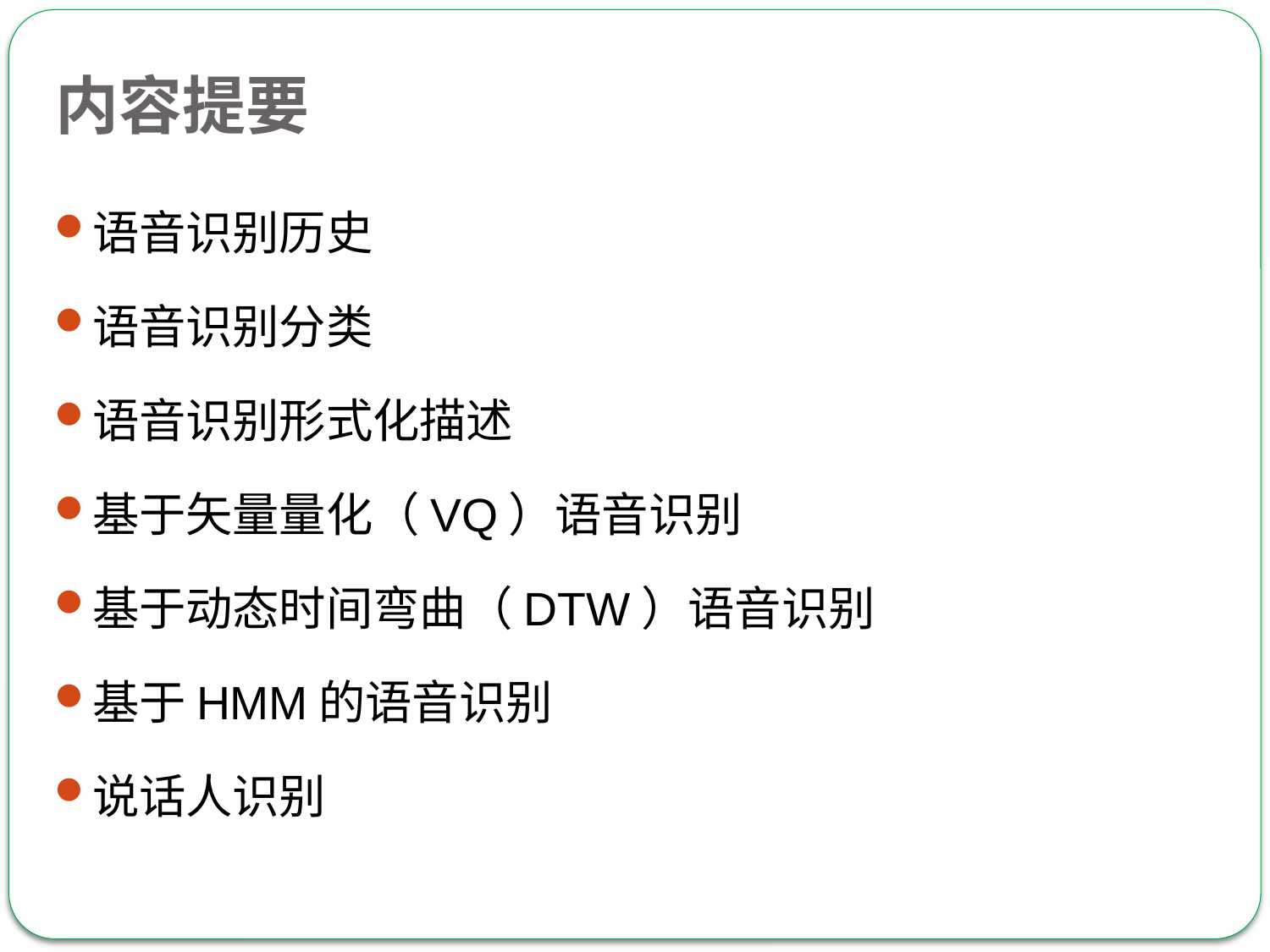

# 内容提要
语音识别历史
语音识别分类
语音识别形式化描述
基于矢量量化（VQ）语音识别
基于动态时间弯曲（DTW）语音识别
基于HMM的语音识别
说话人识别